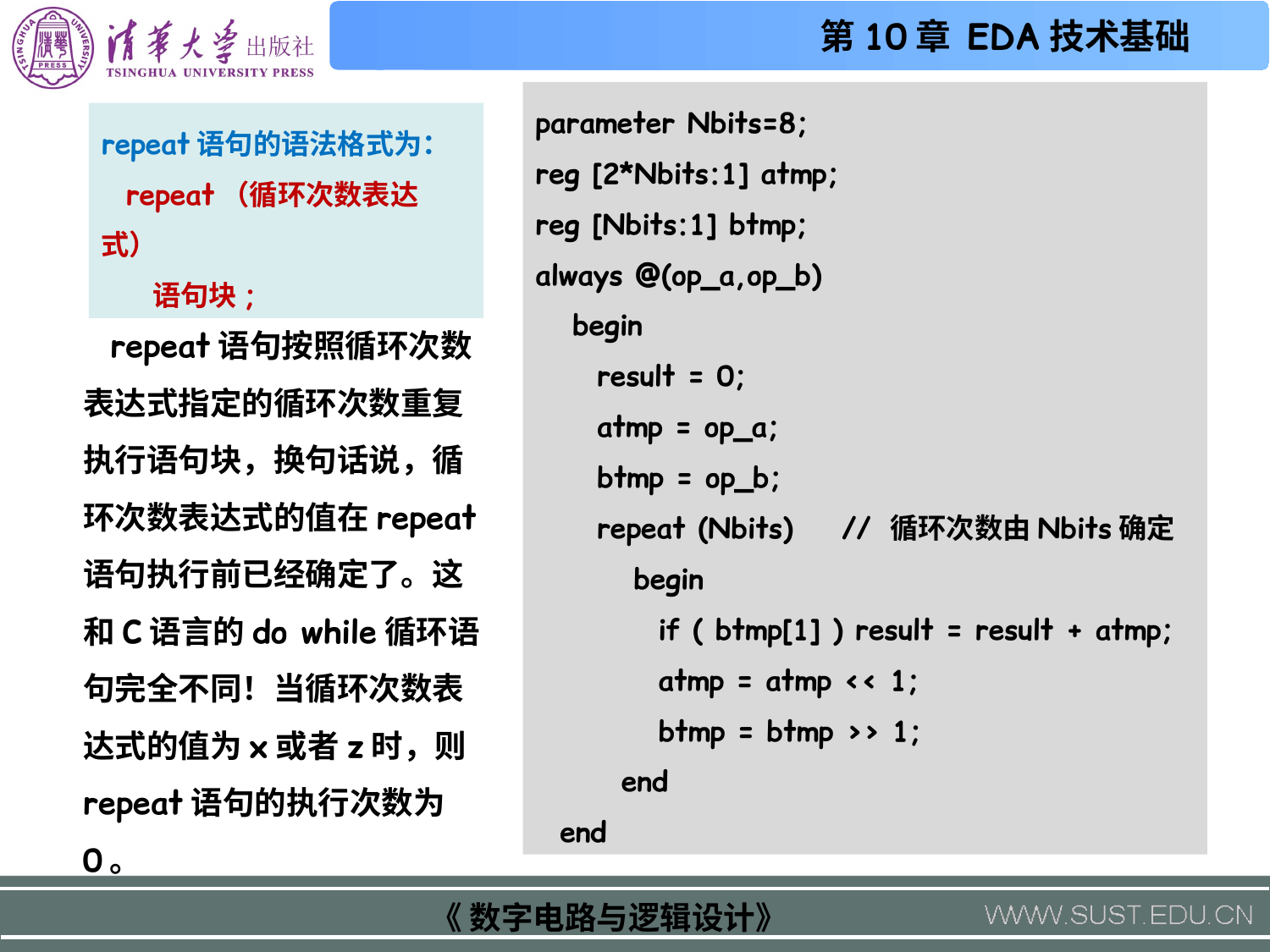

parameter Nbits=8;
reg [2*Nbits:1] atmp;
reg [Nbits:1] btmp;
always @(op_a,op_b)
   begin
     result = 0;
     atmp = op_a;
     btmp = op_b;
     repeat (Nbits)    // 循环次数由Nbits确定
        begin
          if ( btmp[1] ) result = result + atmp;
          atmp = atmp << 1;
          btmp = btmp >> 1;
       end
  end
repeat语句的语法格式为：
  repeat（循环次数表达式）
       语句块;
  repeat语句按照循环次数表达式指定的循环次数重复执行语句块，换句话说，循环次数表达式的值在repeat语句执行前已经确定了。这和C语言的do while循环语句完全不同！当循环次数表达式的值为x或者z时，则repeat语句的执行次数为0。